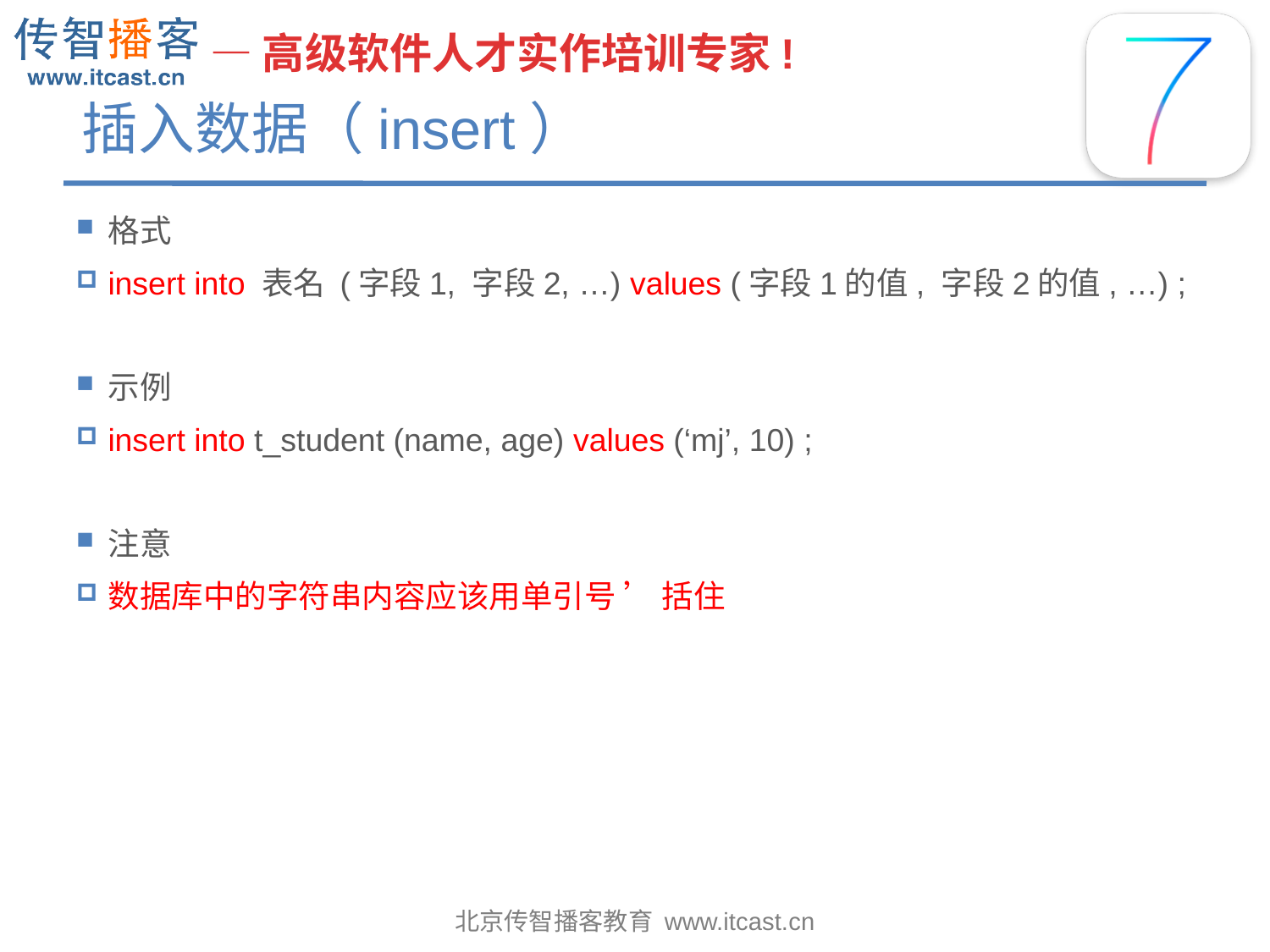

# 插入数据（insert）
格式
insert into 表名 (字段1, 字段2, …) values (字段1的值, 字段2的值, …) ;

示例
insert into t_student (name, age) values (‘mj’, 10) ;

注意
数据库中的字符串内容应该用单引号 ’ 括住